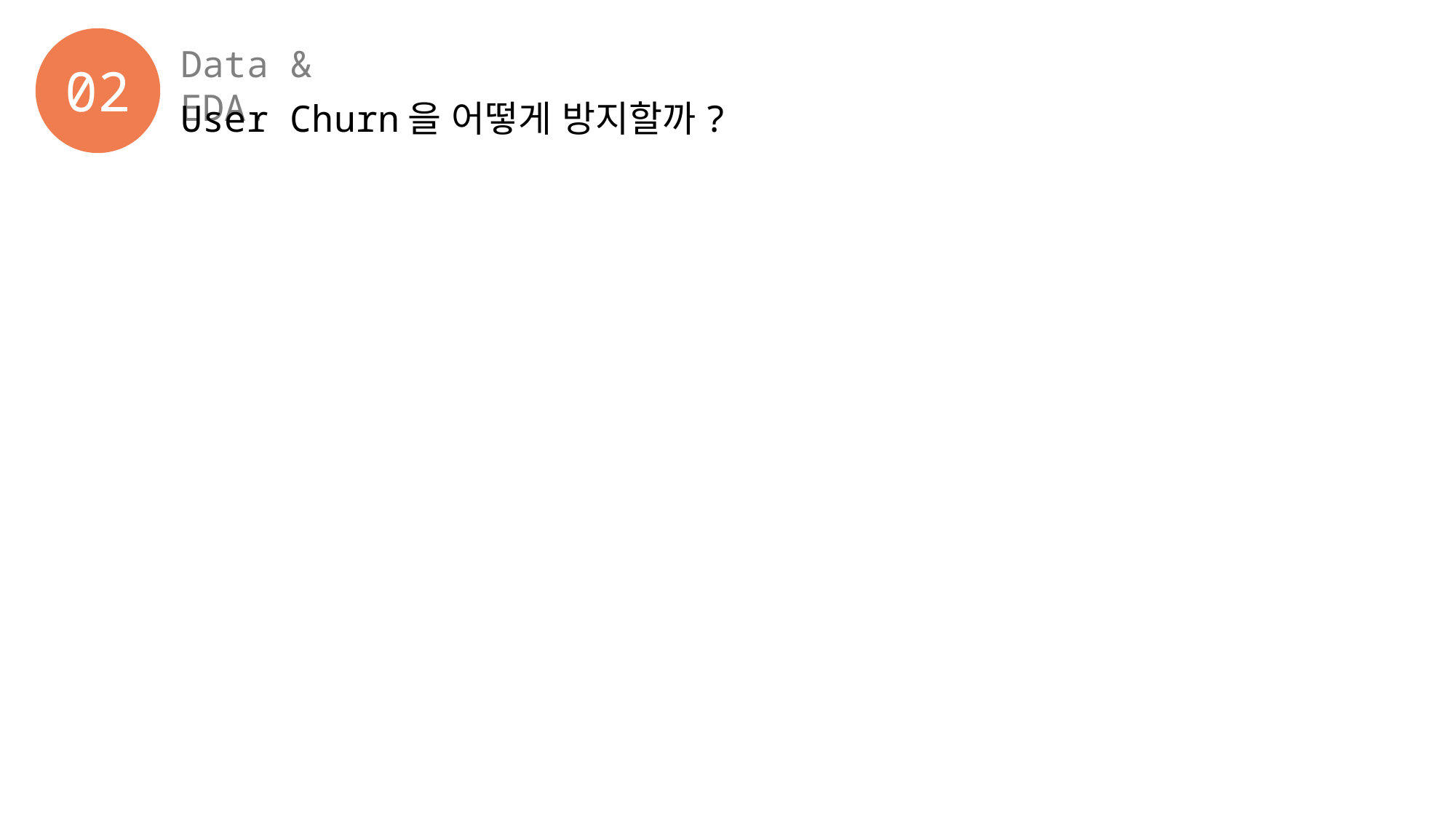

Data & EDA.
02
User Churn을 어떻게 방지할까?